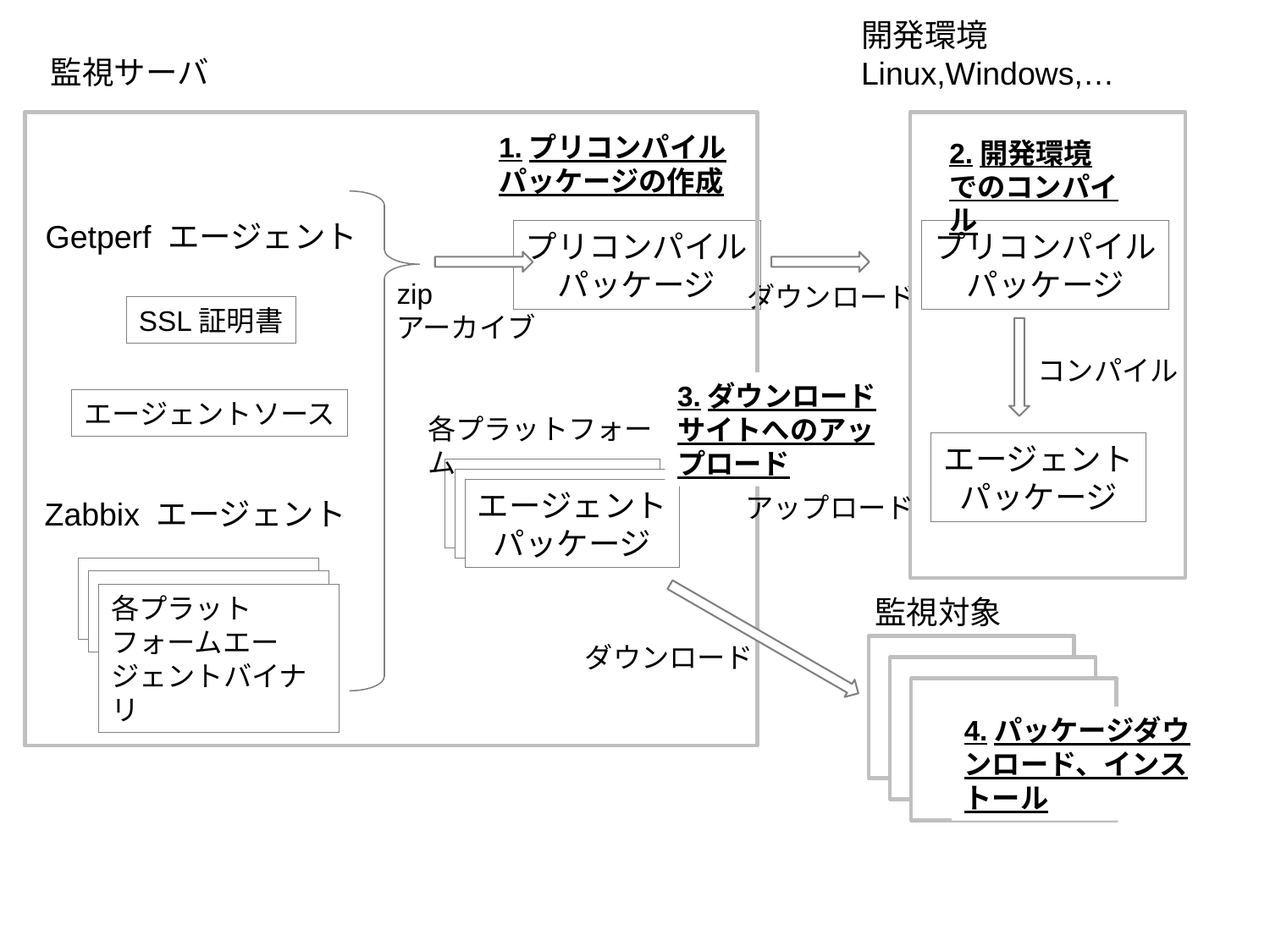

開発環境
Linux,Windows,…
監視サーバ

1.プリコンパイル
パッケージの作成
2.開発環境
でのコンパイル

Getperf エージェント
プリコンパイル
パッケージ
プリコンパイル
パッケージ

zip
アーカイブ
ダウンロード
SSL証明書
コンパイル

3.ダウンロードサイトへのアップロード
エージェントソース
各プラットフォーム
エージェント
パッケージ
エージェント
パッケージ

エージェント
パッケージ
エージェント
パッケージ
アップロード
Zabbix エージェント

各プラットフォームエージェントバイナリ
監視対象

ダウンロード

4.パッケージダウンロード、インストール